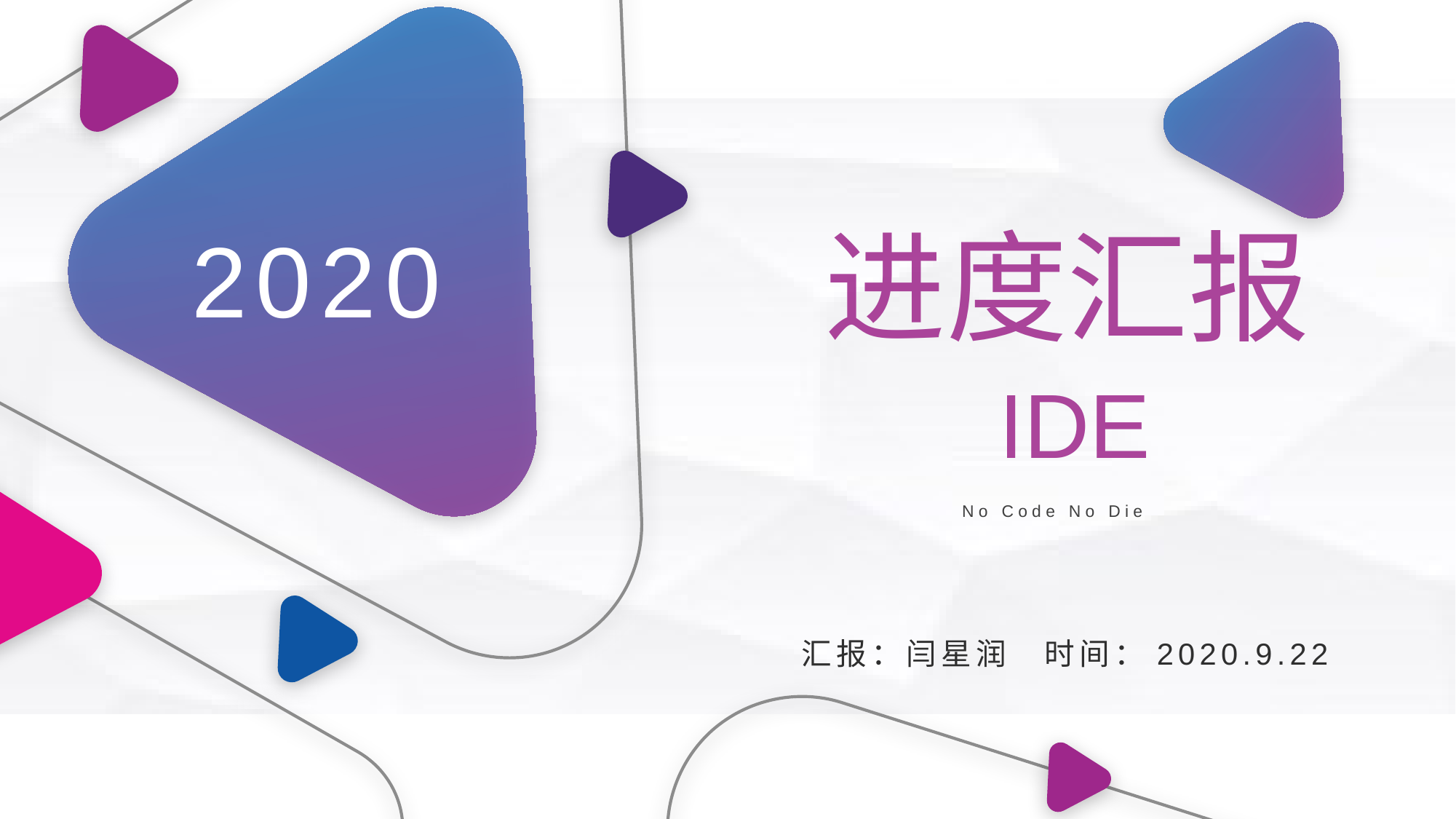

进度汇报
2020
IDE
No Code No Die

汇报：闫星润   时间：2020.9.22